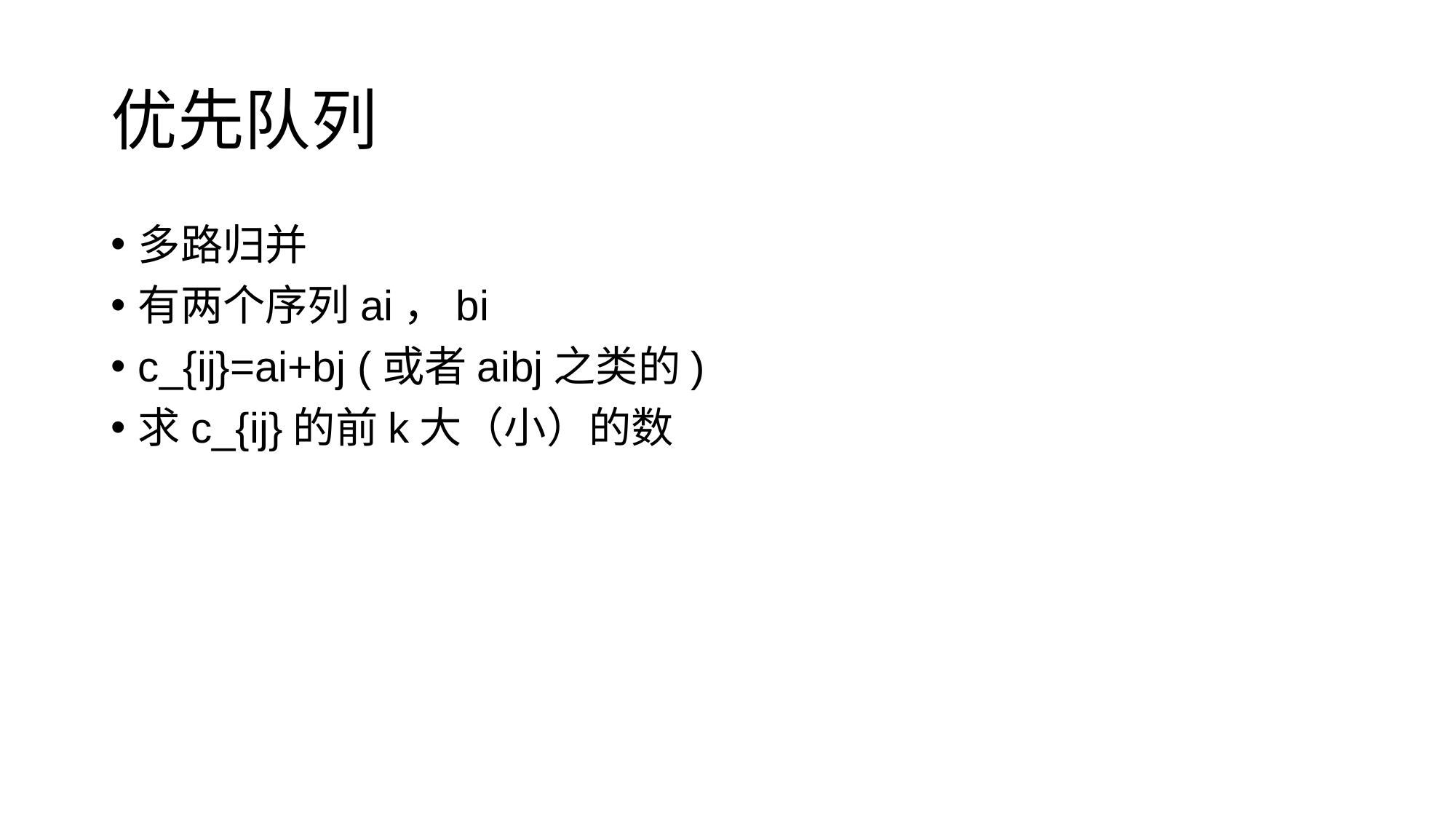

# 优先队列
多路归并
有两个序列ai，bi
c_{ij}=ai+bj (或者aibj之类的)
求c_{ij}的前k大（小）的数